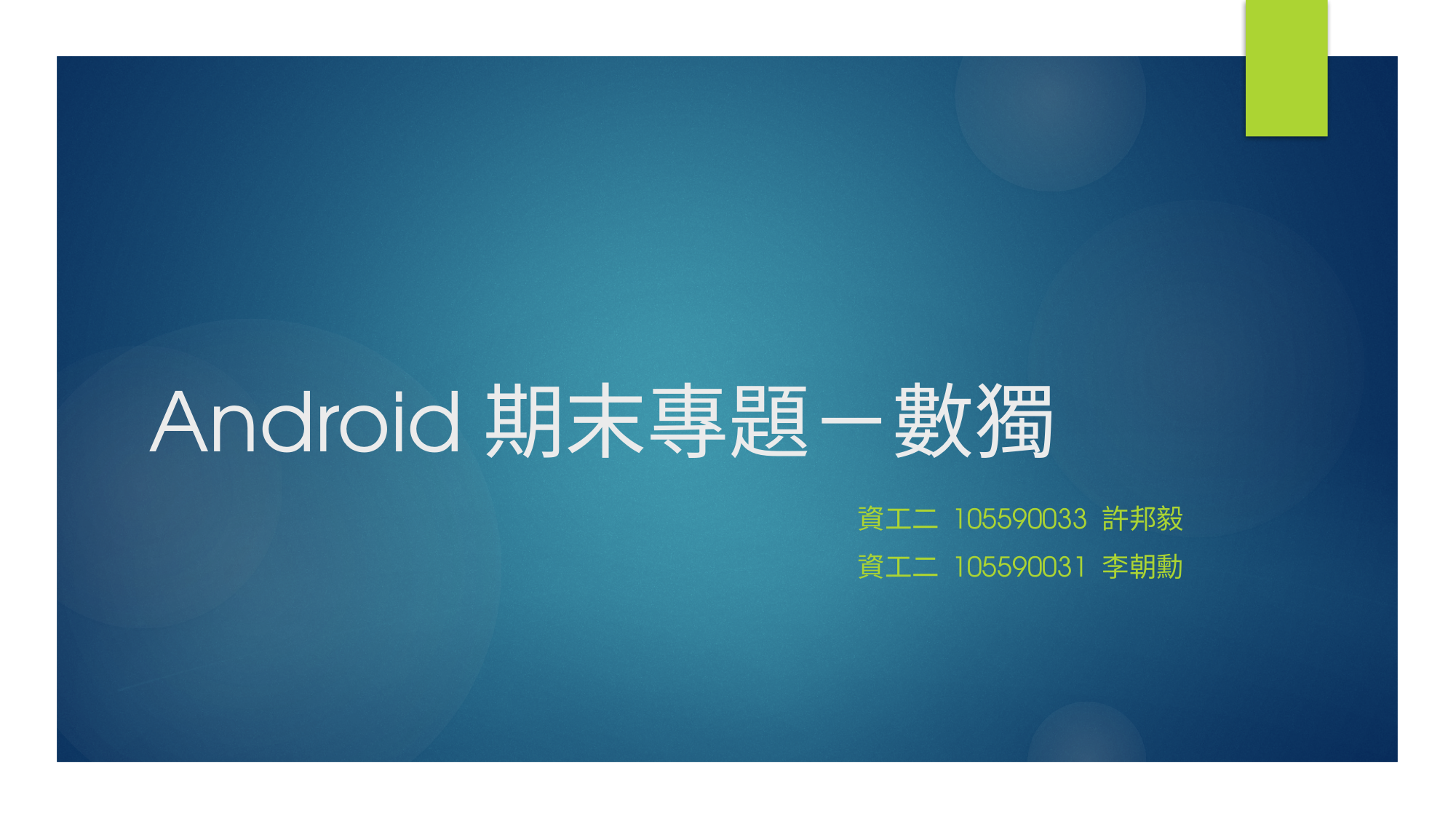

# Android期末專題－數獨
資工二 105590033 許邦毅
資工二 105590031 李朝勳